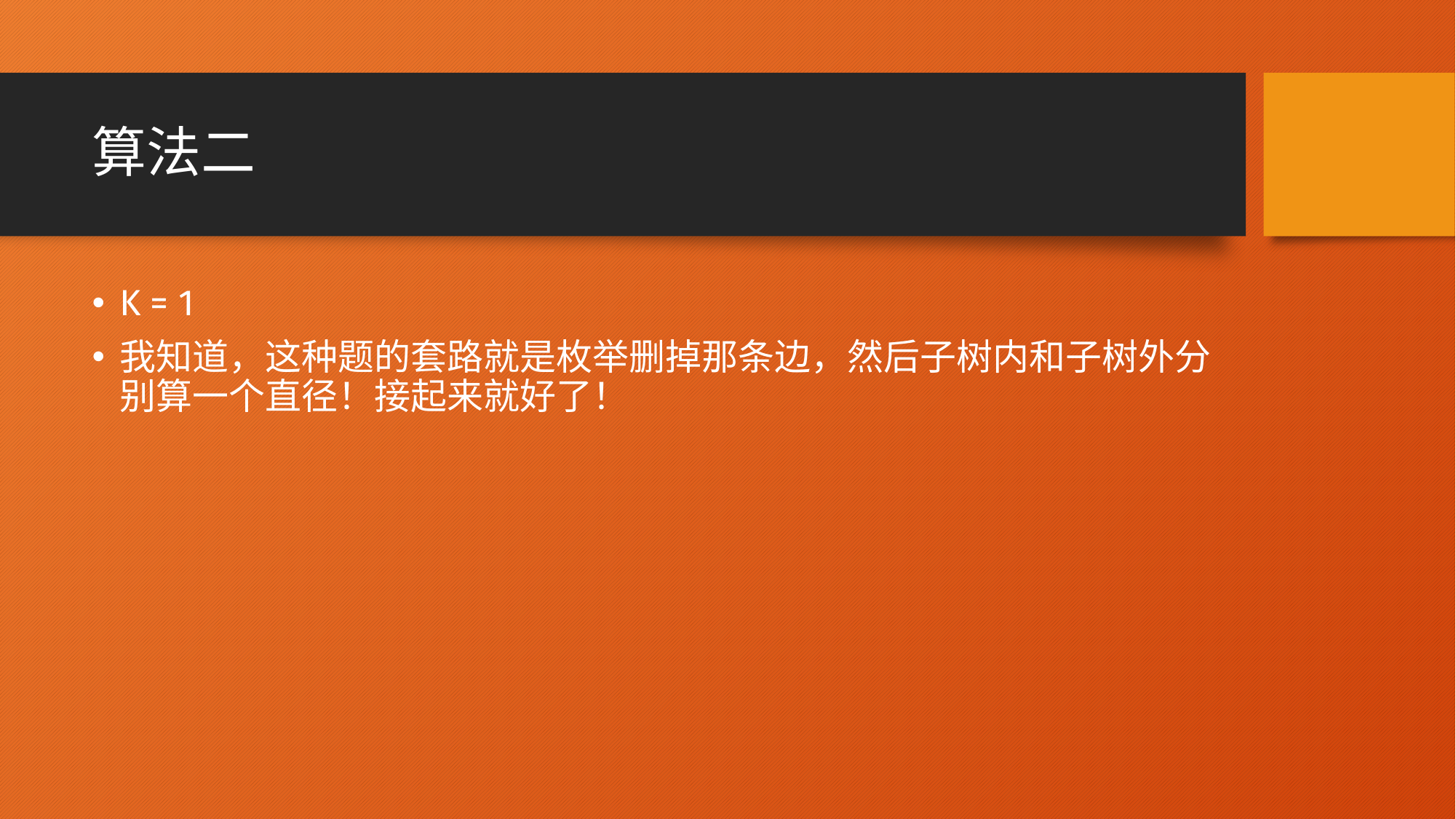

# 算法二
K = 1
我知道，这种题的套路就是枚举删掉那条边，然后子树内和子树外分别算一个直径！接起来就好了！